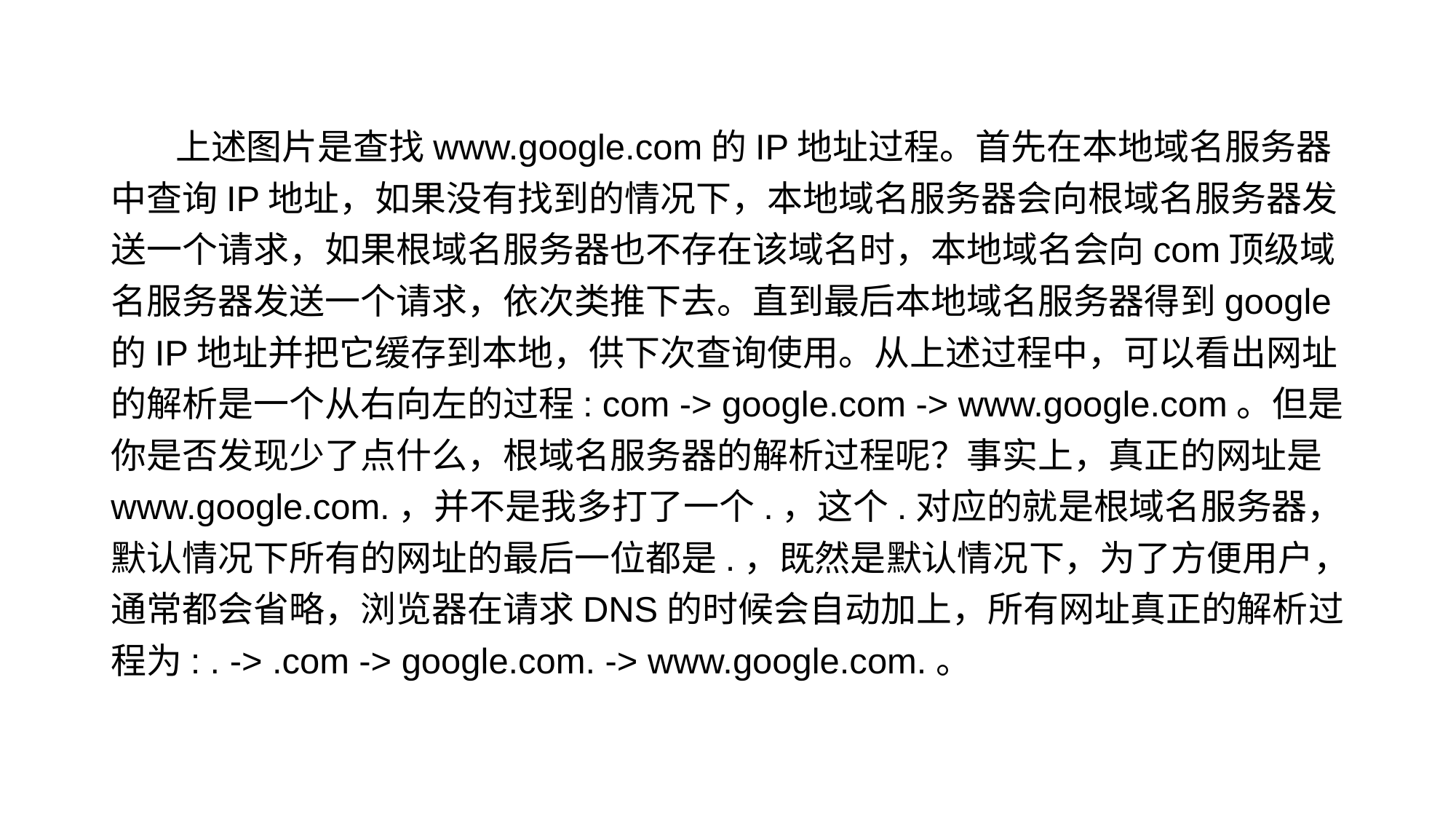

上述图片是查找www.google.com的IP地址过程。首先在本地域名服务器中查询IP地址，如果没有找到的情况下，本地域名服务器会向根域名服务器发送一个请求，如果根域名服务器也不存在该域名时，本地域名会向com顶级域名服务器发送一个请求，依次类推下去。直到最后本地域名服务器得到google的IP地址并把它缓存到本地，供下次查询使用。从上述过程中，可以看出网址的解析是一个从右向左的过程: com -> google.com -> www.google.com。但是你是否发现少了点什么，根域名服务器的解析过程呢？事实上，真正的网址是www.google.com.，并不是我多打了一个.，这个.对应的就是根域名服务器，默认情况下所有的网址的最后一位都是.，既然是默认情况下，为了方便用户，通常都会省略，浏览器在请求DNS的时候会自动加上，所有网址真正的解析过程为: . -> .com -> google.com. -> www.google.com.。